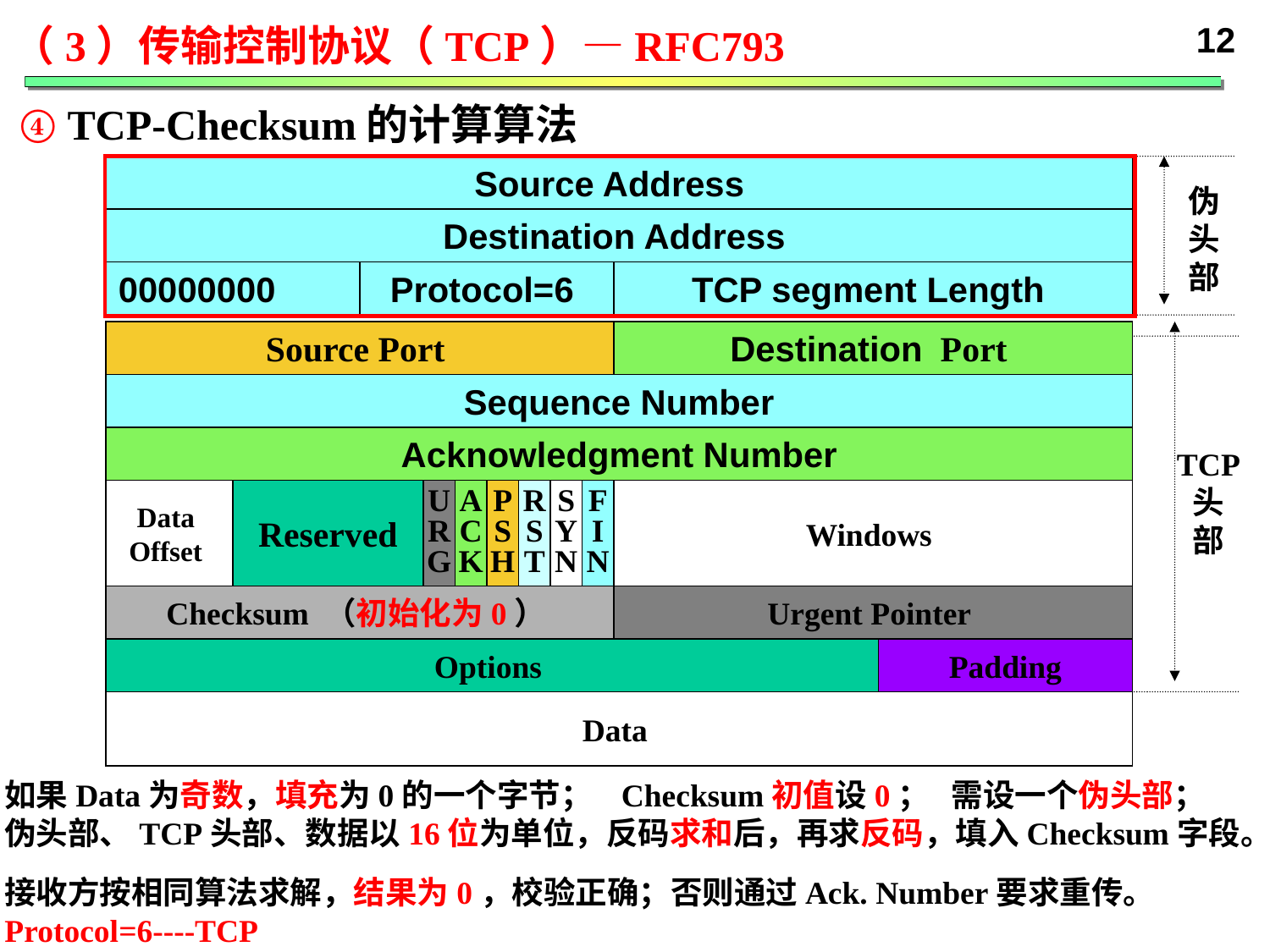

12
（3）传输控制协议（TCP）—RFC793

④ TCP-Checksum的计算算法

Source Address

伪
头
部
Destination Address
00000000
Protocol=6
TCP segment Length

Source Port
Destination  Port

Sequence Number
Acknowledgment Number
TCP
头
部
Data
Offset
Reserved
U
R
G
A
C
K
P
S
H
R
S
T
S
Y
N
F
I
N
Windows
Checksum （初始化为0）
Urgent Pointer
Options
Padding
Data

如果Data为奇数，填充为0的一个字节；   Checksum初值设0；   需设一个伪头部；
伪头部、TCP头部、数据以16位为单位，反码求和后，再求反码，填入Checksum字段。

接收方按相同算法求解，结果为0，校验正确；否则通过Ack. Number要求重传。
Protocol=6----TCP